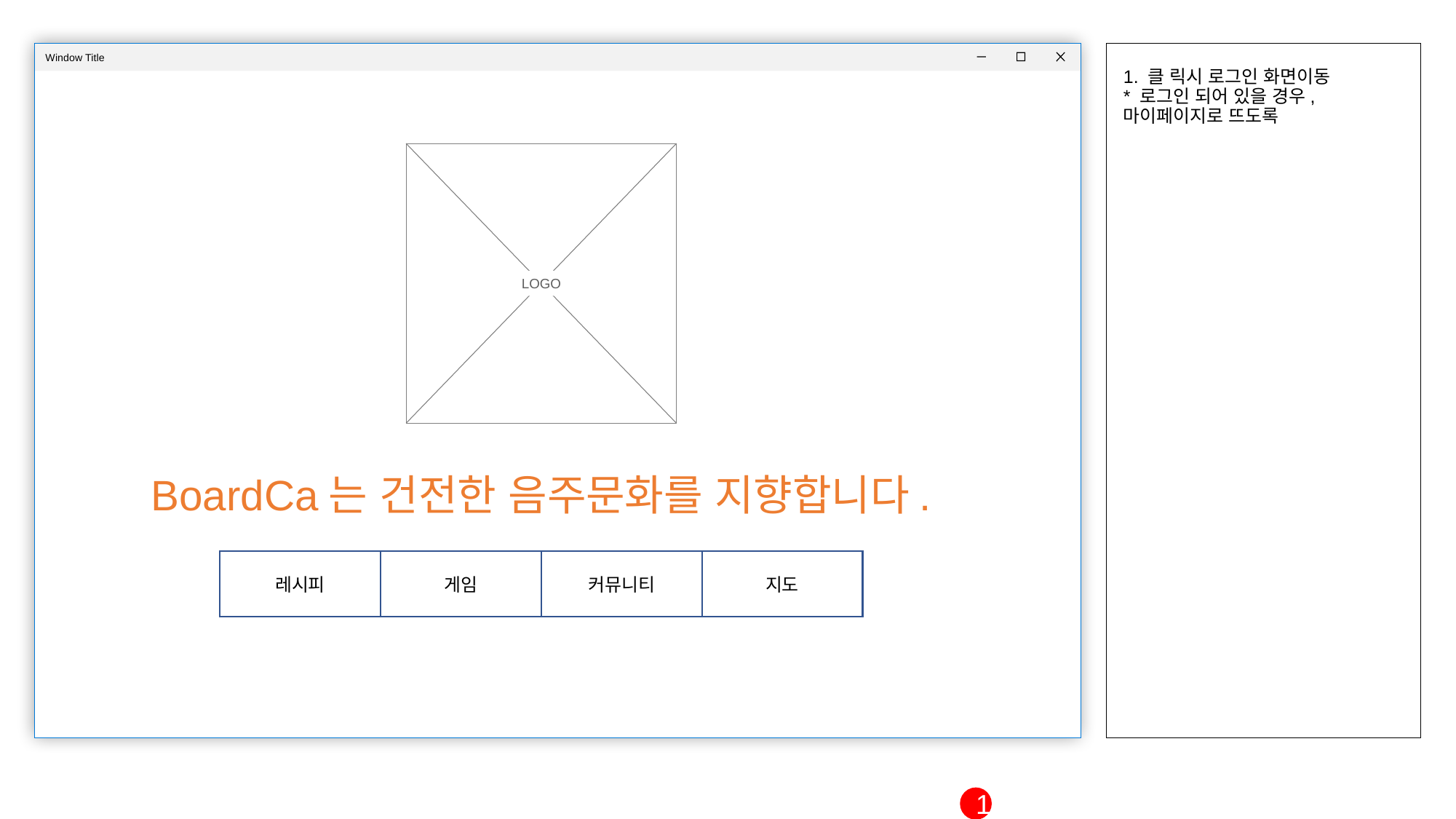

1. 클 릭시 로그인 화면이동
* 로그인 되어 있을 경우, 마이페이지로 뜨도록

LOGO
BoardCa는 건전한 음주문화를 지향합니다.
레시피
게임
커뮤니티
지도
1